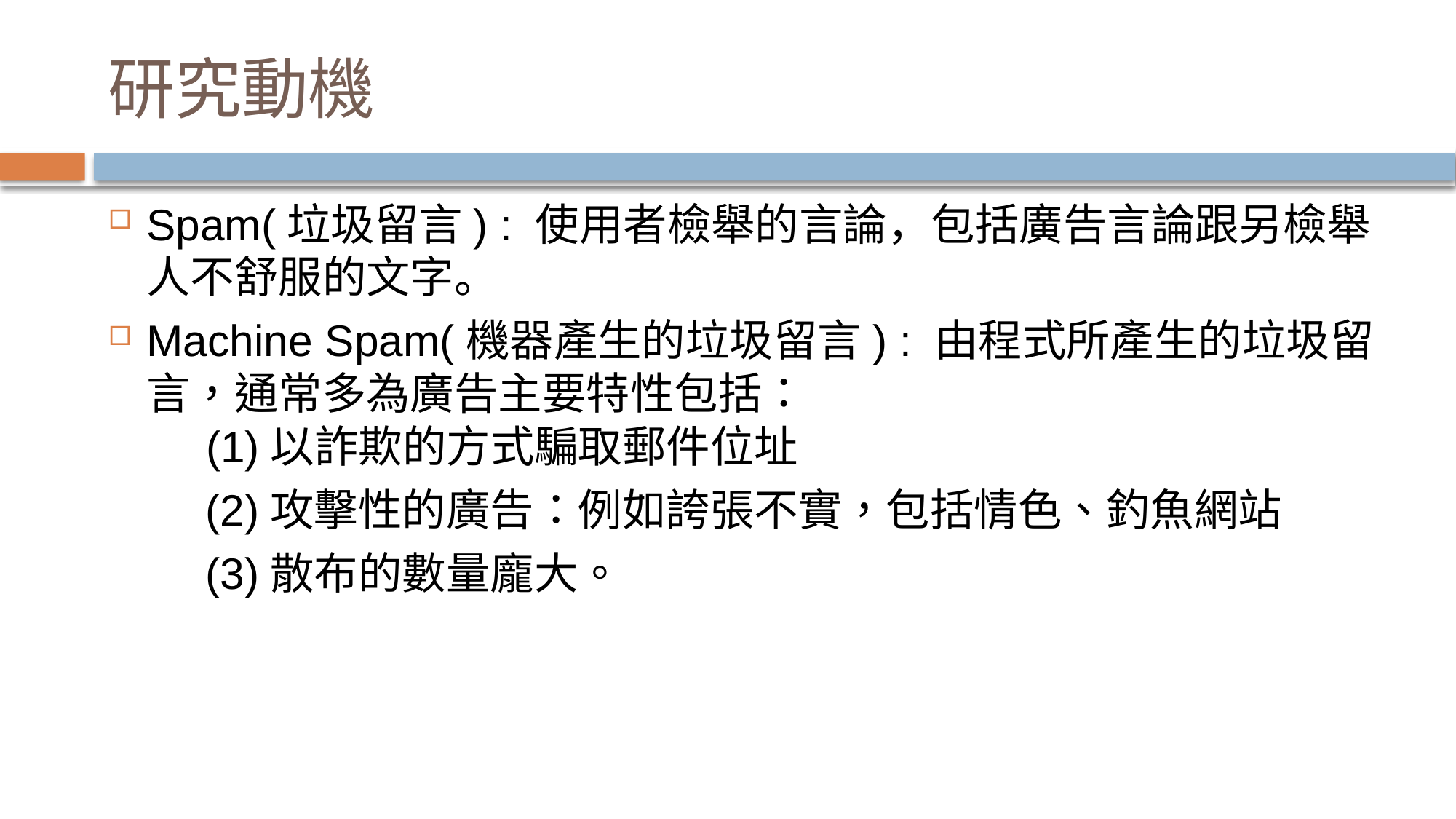

# 研究動機
Spam(垃圾留言) : 使用者檢舉的言論，包括廣告言論跟另檢舉人不舒服的文字。
Machine Spam(機器產生的垃圾留言) : 由程式所產生的垃圾留言，通常多為廣告主要特性包括：
     (1)以詐欺的方式騙取郵件位址
        (2)攻擊性的廣告：例如誇張不實，包括情色、釣魚網站
        (3)散布的數量龐大。